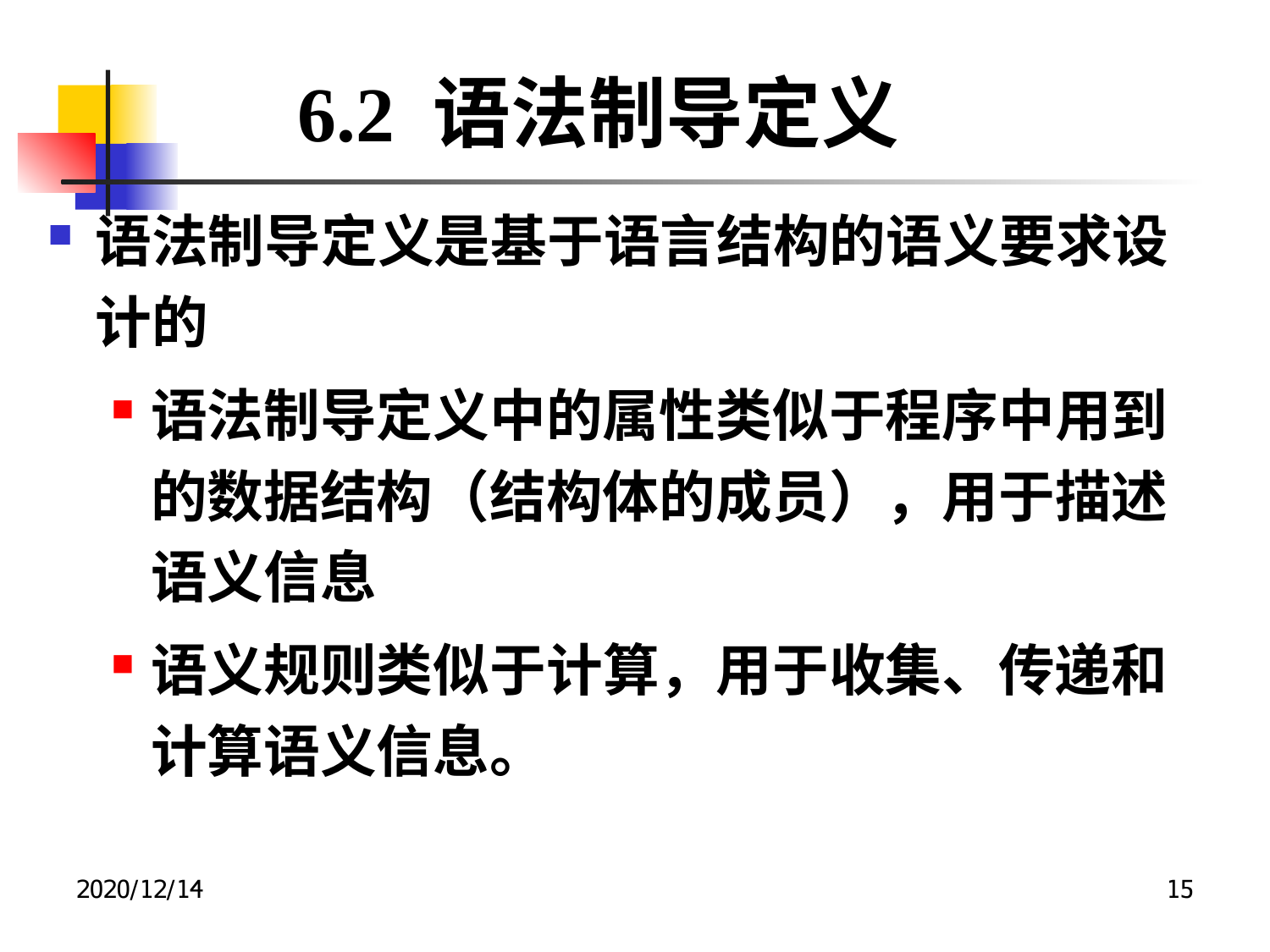

6.2 语法制导定义
语法制导定义是基于语言结构的语义要求设计的
语法制导定义中的属性类似于程序中用到的数据结构（结构体的成员），用于描述语义信息
语义规则类似于计算，用于收集、传递和计算语义信息。
2020/12/14
15